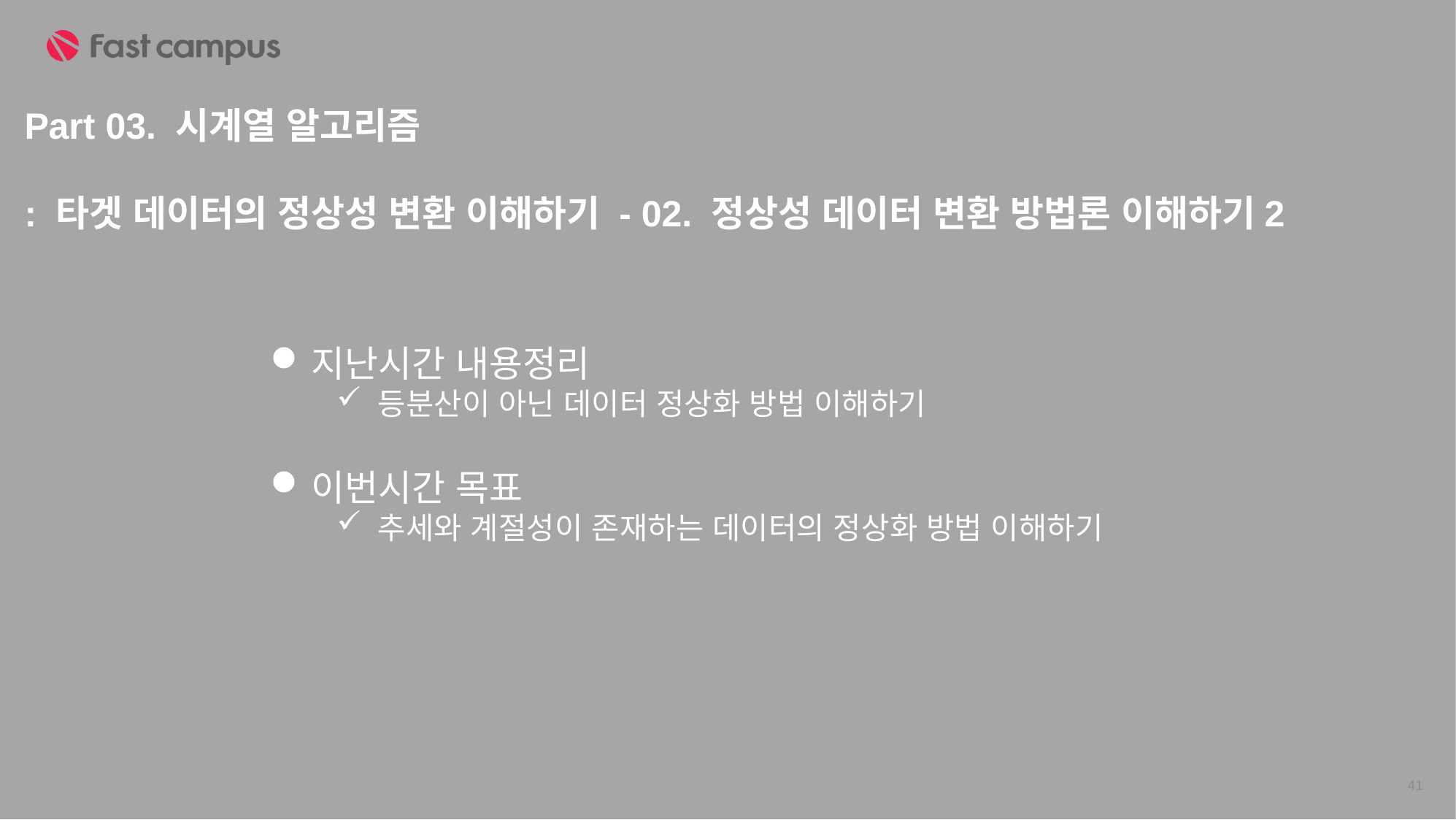

Part 03. 시계열 알고리즘

: 타겟 데이터의 정상성 변환 이해하기 - 02. 정상성 데이터 변환 방법론 이해하기2
지난시간 내용정리
등분산이 아닌 데이터 정상화 방법 이해하기

이번시간 목표
추세와 계절성이 존재하는 데이터의 정상화 방법 이해하기
41